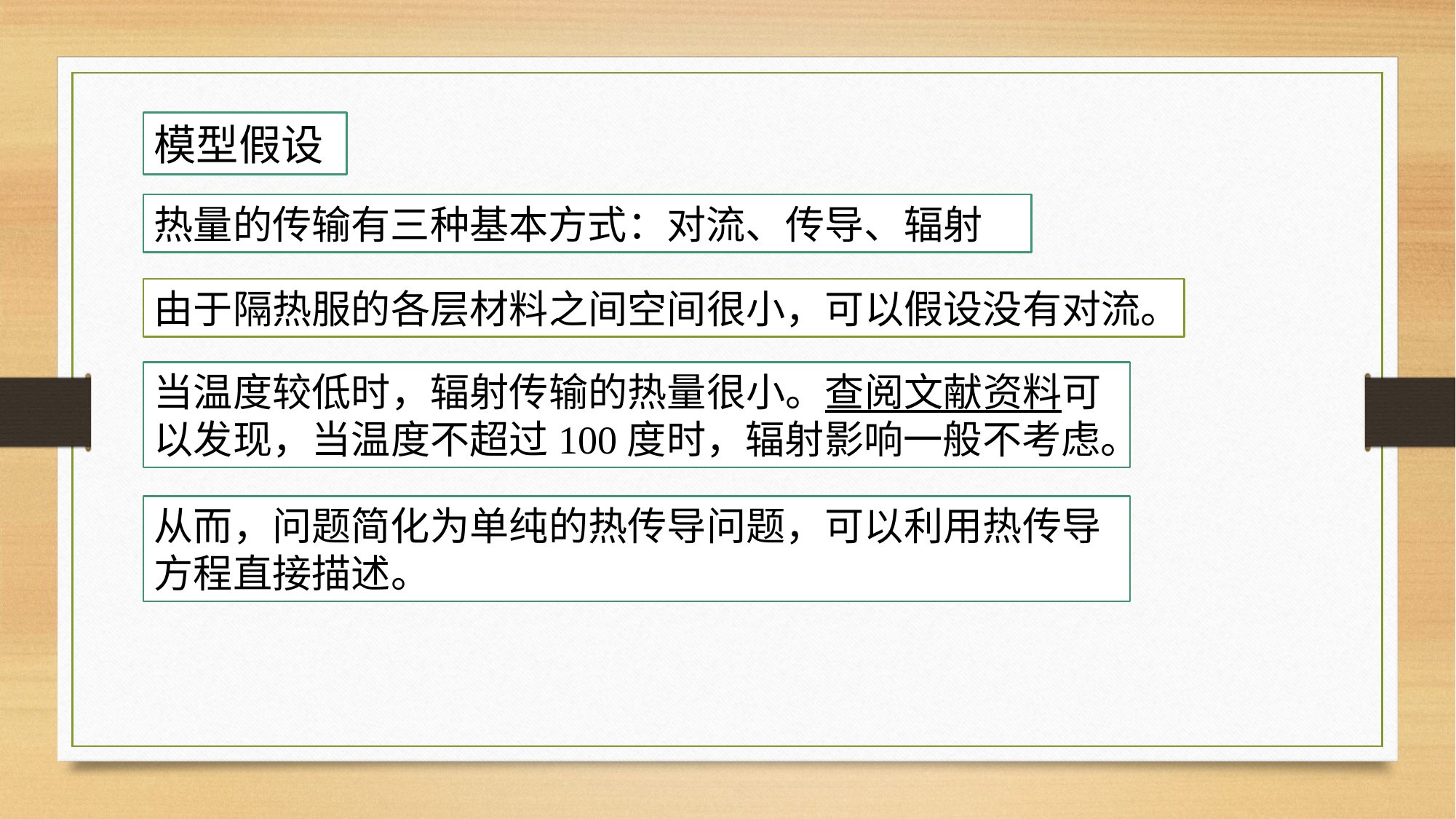

模型假设
热量的传输有三种基本方式：对流、传导、辐射
由于隔热服的各层材料之间空间很小，可以假设没有对流。
当温度较低时，辐射传输的热量很小。查阅文献资料可以发现，当温度不超过100度时，辐射影响一般不考虑。
从而，问题简化为单纯的热传导问题，可以利用热传导方程直接描述。